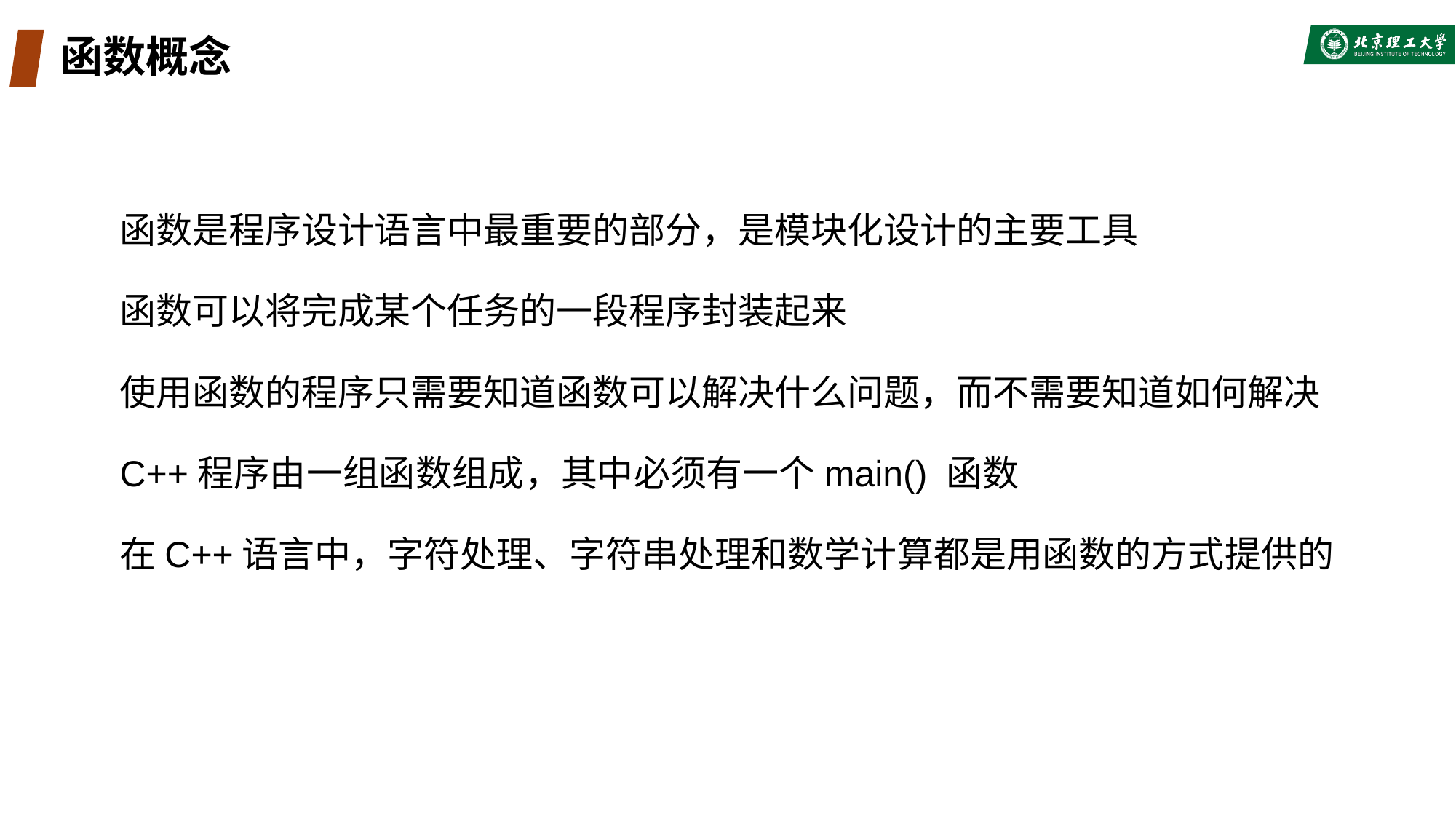

# 函数概念
函数是程序设计语言中最重要的部分，是模块化设计的主要工具
函数可以将完成某个任务的一段程序封装起来
使用函数的程序只需要知道函数可以解决什么问题，而不需要知道如何解决
C++程序由一组函数组成，其中必须有一个main() 函数
在C++语言中，字符处理、字符串处理和数学计算都是用函数的方式提供的